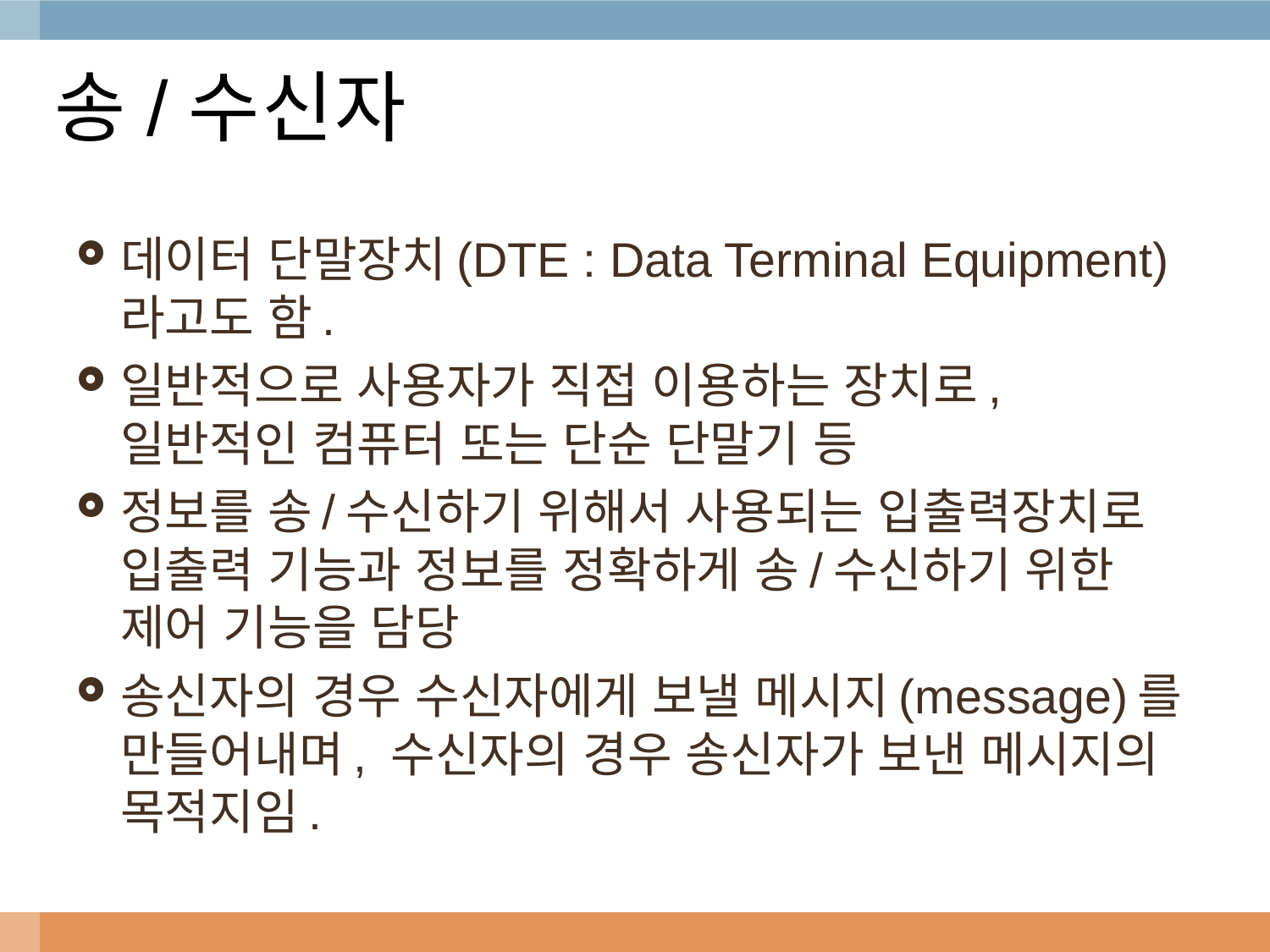

# 송/수신자
데이터 단말장치(DTE : Data Terminal Equipment)라고도 함.
일반적으로 사용자가 직접 이용하는 장치로, 일반적인 컴퓨터 또는 단순 단말기 등
정보를 송/수신하기 위해서 사용되는 입출력장치로 입출력 기능과 정보를 정확하게 송/수신하기 위한 제어 기능을 담당
송신자의 경우 수신자에게 보낼 메시지(message)를 만들어내며, 수신자의 경우 송신자가 보낸 메시지의 목적지임.